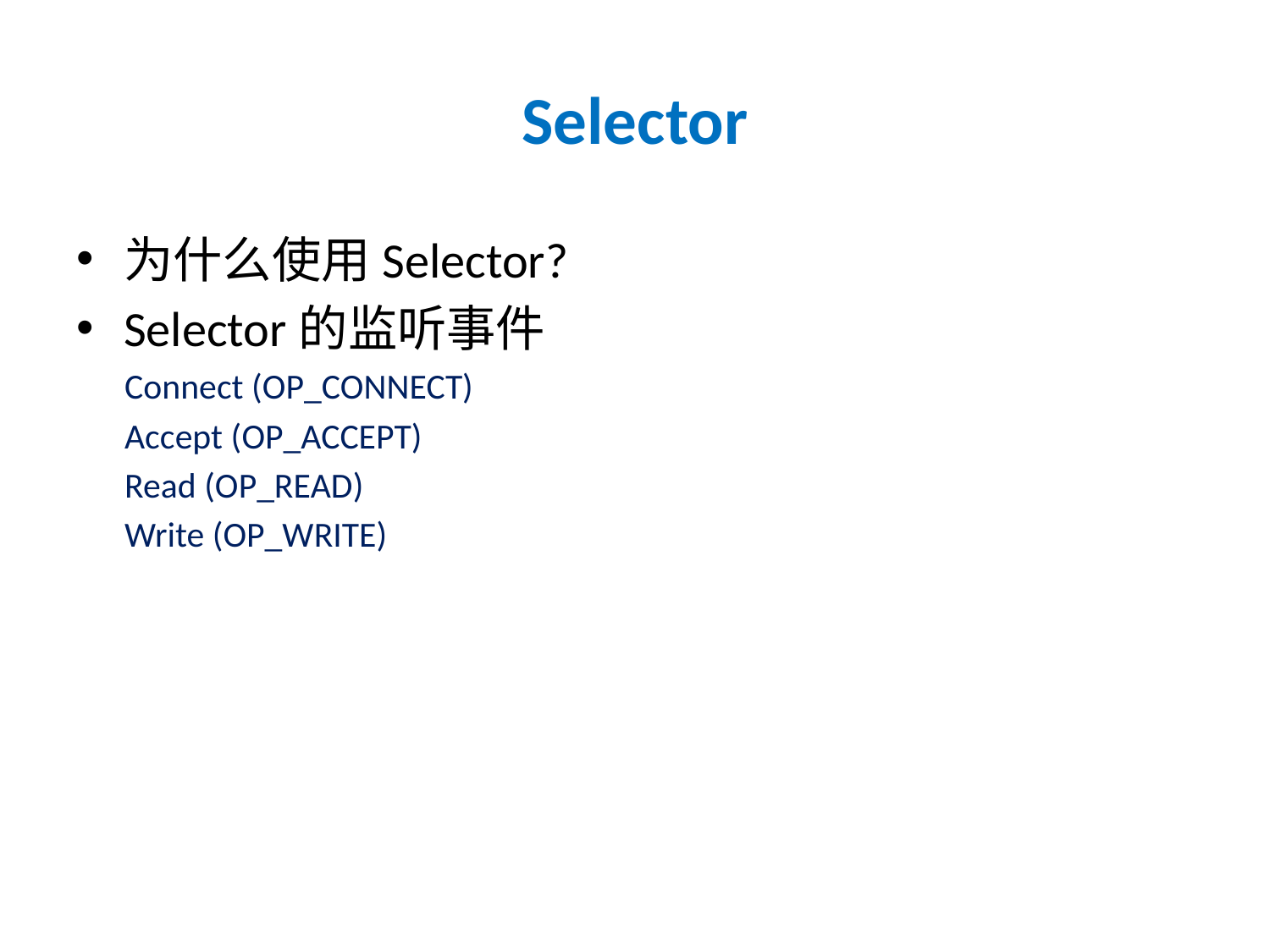

# Selector
为什么使用Selector?
Selector的监听事件
      Connect (OP_CONNECT)
      Accept (OP_ACCEPT)
      Read (OP_READ)
      Write (OP_WRITE)